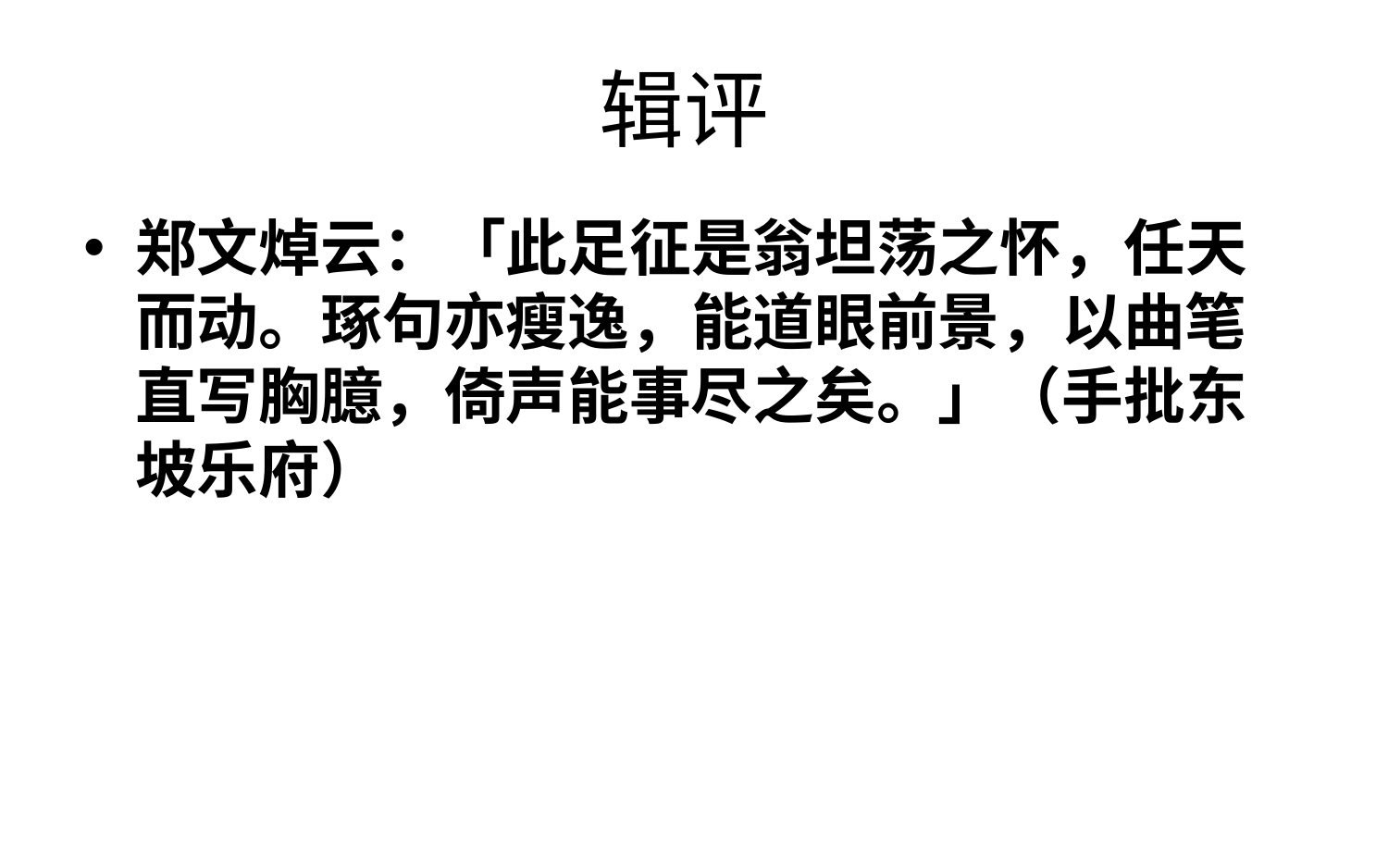

# 辑评
郑文焯云：「此足征是翁坦荡之怀，任天而动。琢句亦瘦逸，能道眼前景，以曲笔直写胸臆，倚声能事尽之矣。」（手批东坡乐府）